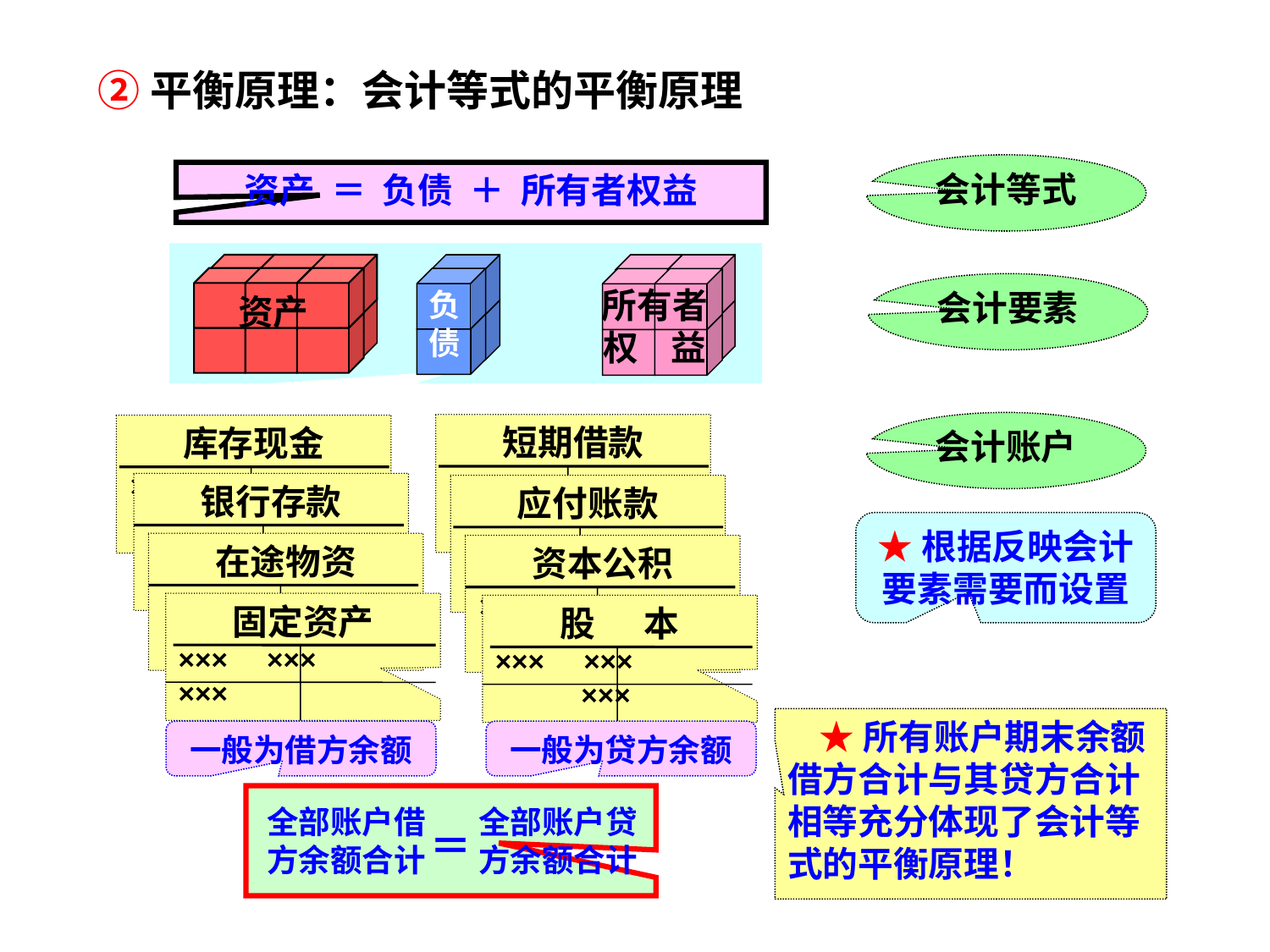

②平衡原理：会计等式的平衡原理
会计等式
资产  ＝  负债  ＋  所有者权益

资产

负债

所有者
权    益
会计要素
会计账户
短期借款
×××    ×××
                ×××
库存现金
×××

银行存款
×××
应付账款
×××    ×××
                ×××
★根据反映会计要素需要而设置

在途物资

资本公积
×××    ×××
                ×××

固定资产
×××     ×××
×××
股      本
×××     ×××
           ×××

    ★所有账户期末余额借方合计与其贷方合计相等充分体现了会计等式的平衡原理！
一般为借方余额
一般为贷方余额

全部账户借方余额合计
全部账户贷方余额合计
＝

51